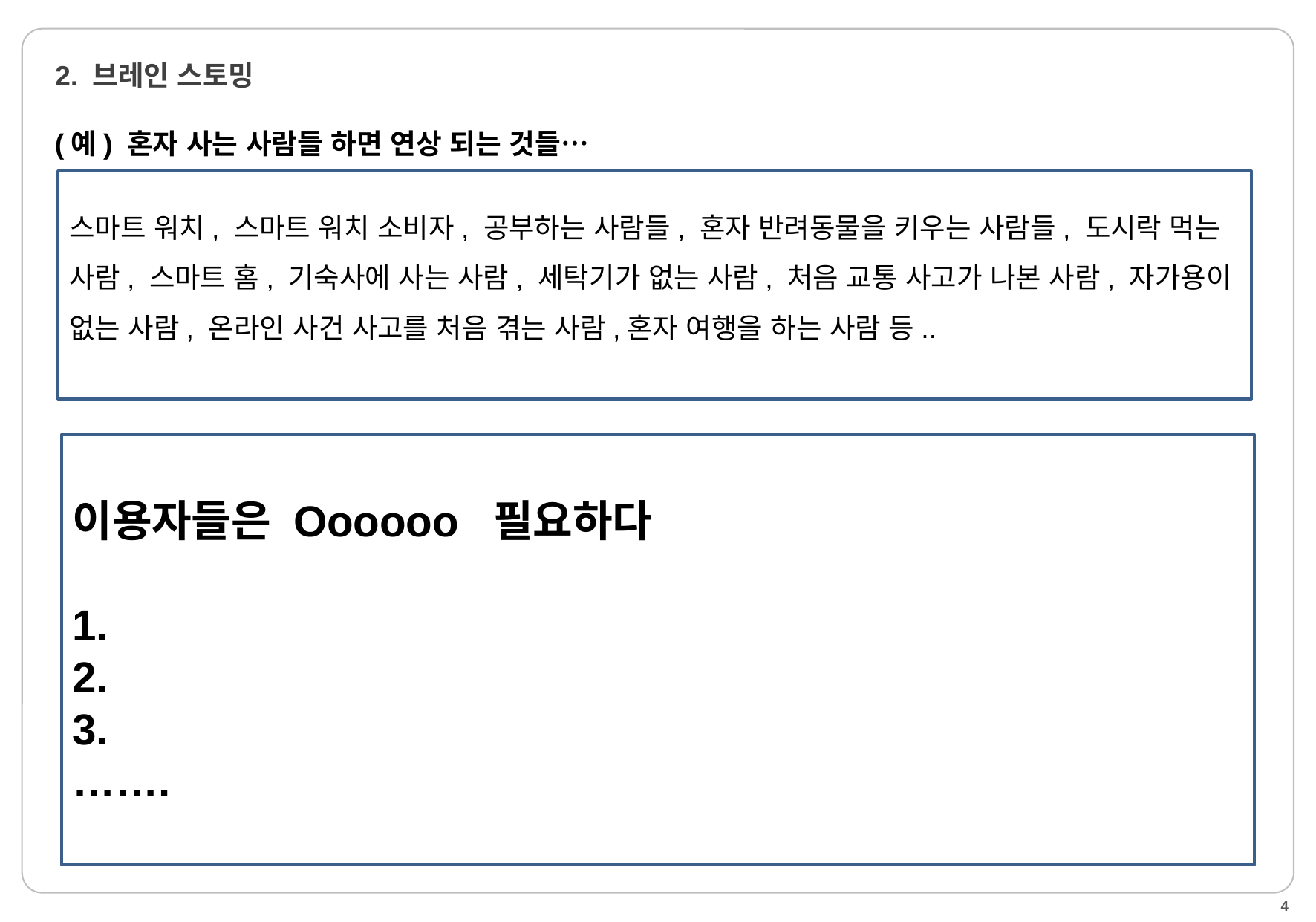

# 2. 브레인 스토밍
(예) 혼자 사는 사람들 하면 연상 되는 것들…
스마트 워치, 스마트 워치 소비자, 공부하는 사람들, 혼자 반려동물을 키우는 사람들, 도시락 먹는 사람, 스마트 홈, 기숙사에 사는 사람, 세탁기가 없는 사람, 처음 교통 사고가 나본 사람, 자가용이 없는 사람, 온라인 사건 사고를 처음 겪는 사람,혼자 여행을 하는 사람 등..

이용자들은 Oooooo  필요하다

1.
2.
3.
…….
4